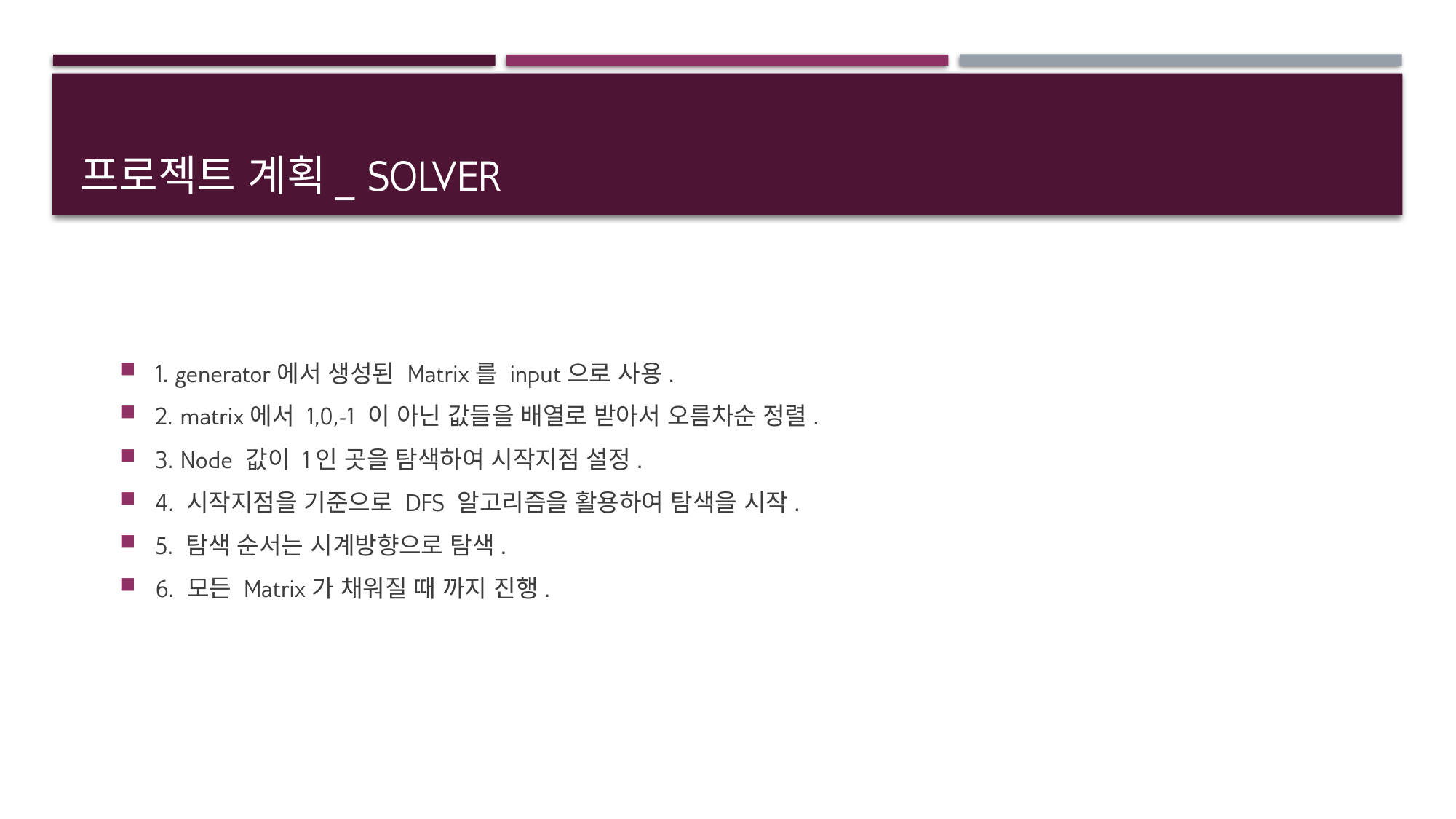

# 프로젝트 계획_ Solver
1. generator에서 생성된 Matrix를 input으로 사용.
2. matrix에서 1,0,-1 이 아닌 값들을 배열로 받아서 오름차순 정렬.
3. Node 값이 1인 곳을 탐색하여 시작지점 설정.
4. 시작지점을 기준으로 DFS 알고리즘을 활용하여 탐색을 시작.
5. 탐색 순서는 시계방향으로 탐색.
6. 모든 Matrix가 채워질 때 까지 진행.